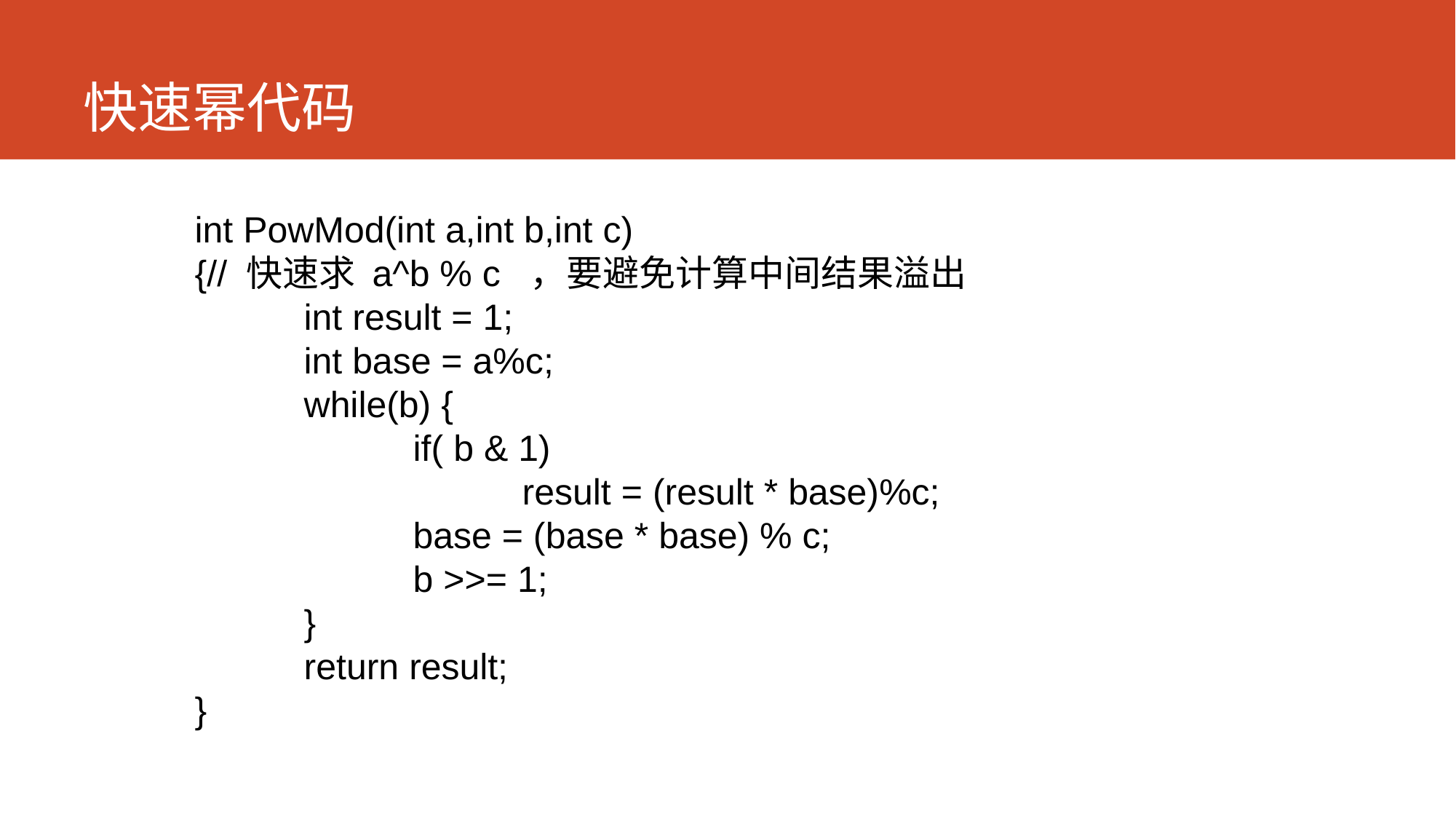

# 快速幂代码
int PowMod(int a,int b,int c)
{// 快速求 a^b % c  ，要避免计算中间结果溢出
	int result = 1;
	int base = a%c;
	while(b) {
		if( b & 1)
			result = (result * base)%c;
		base = (base * base) % c;
		b >>= 1;
	}
	return result;
}